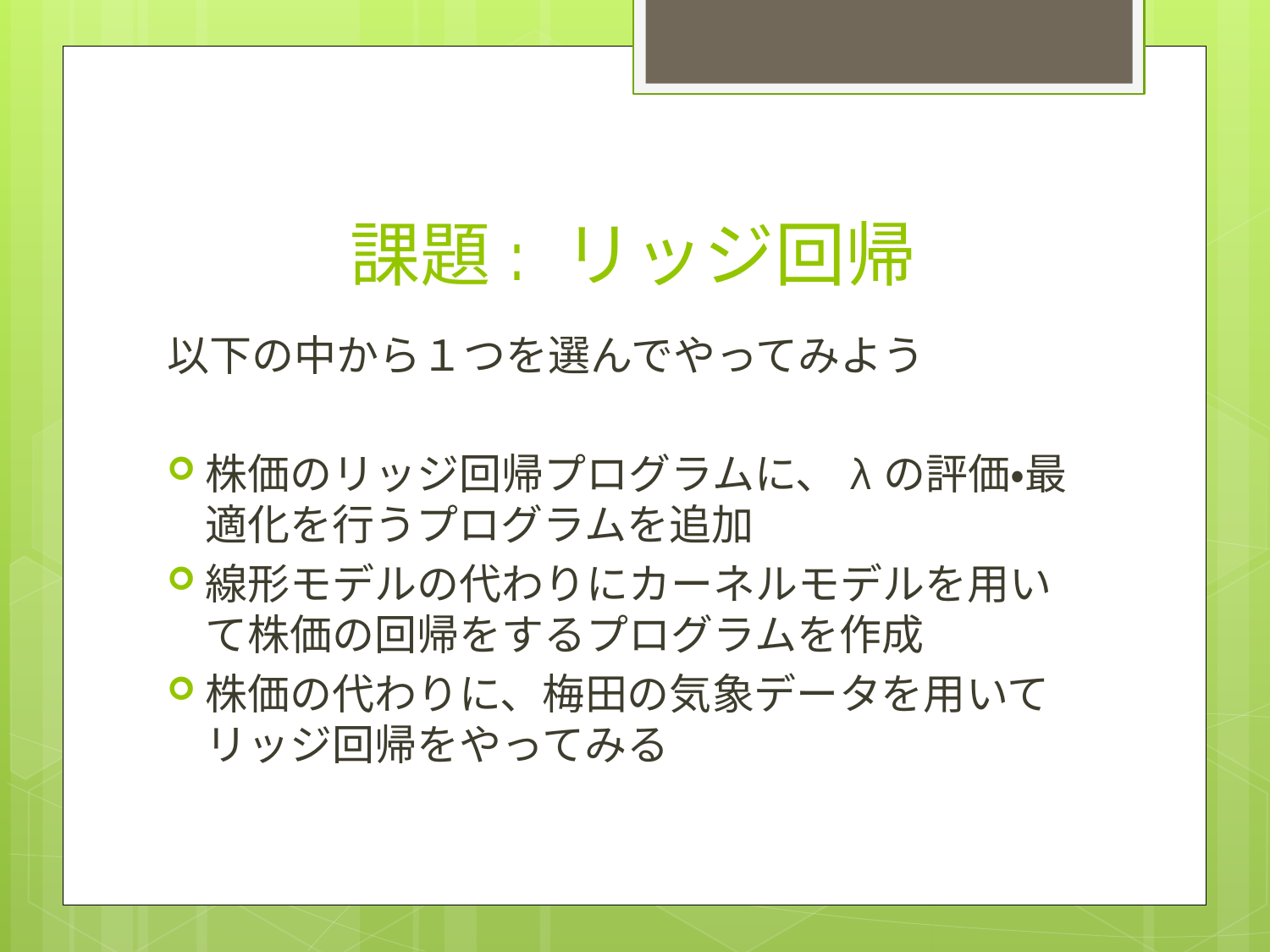

# 課題: リッジ回帰
以下の中から１つを選んでやってみよう

株価のリッジ回帰プログラムに、λの評価・最適化を行うプログラムを追加
線形モデルの代わりにカーネルモデルを用いて株価の回帰をするプログラムを作成
株価の代わりに、梅田の気象データを用いてリッジ回帰をやってみる